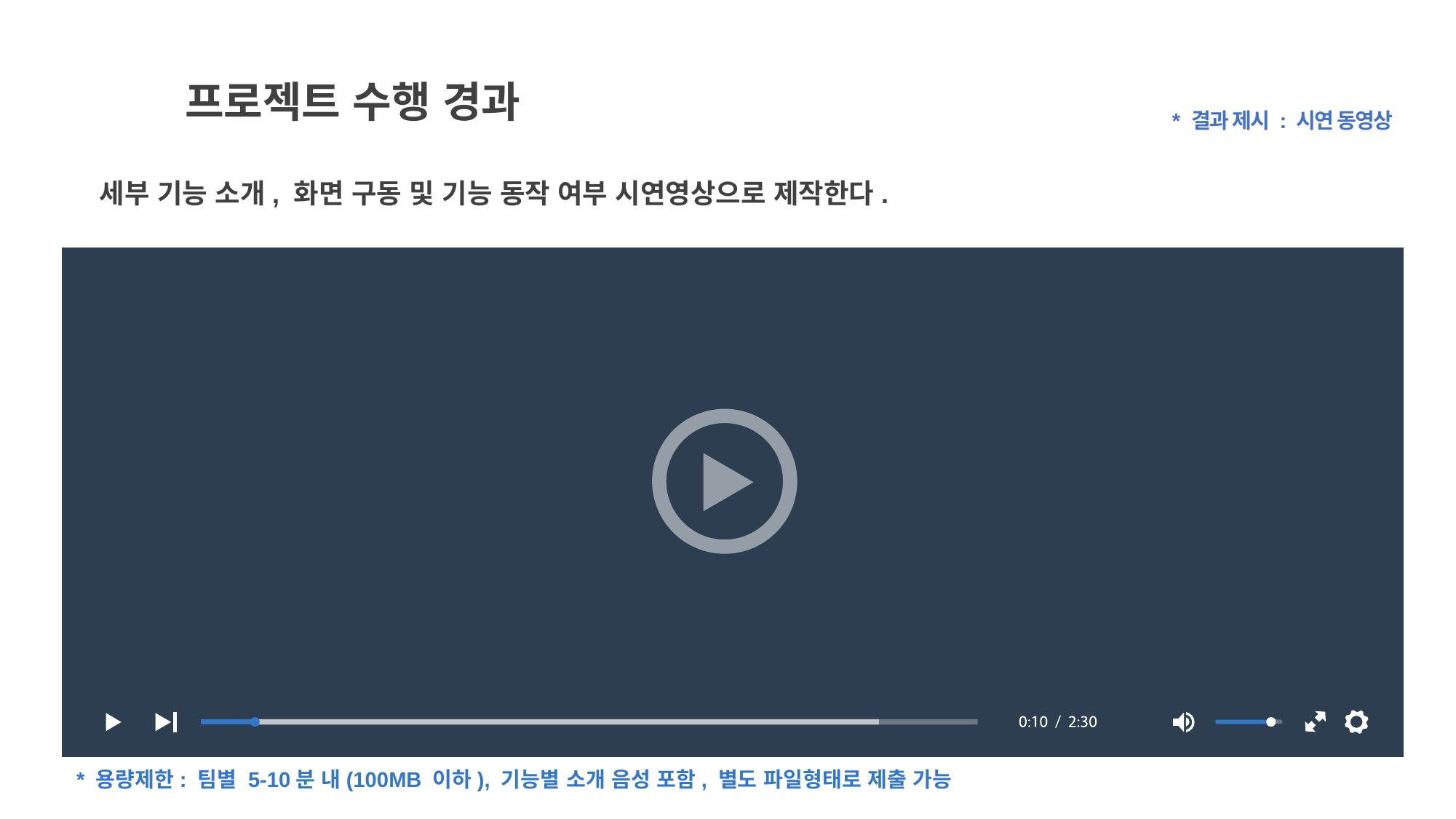

프로젝트 수행 경과
* 결과 제시 : 시연 동영상

세부 기능 소개, 화면 구동 및 기능 동작 여부 시연영상으로 제작한다.

* 용량제한: 팀별 5-10분 내(100MB 이하), 기능별 소개 음성 포함, 별도 파일형태로 제출 가능